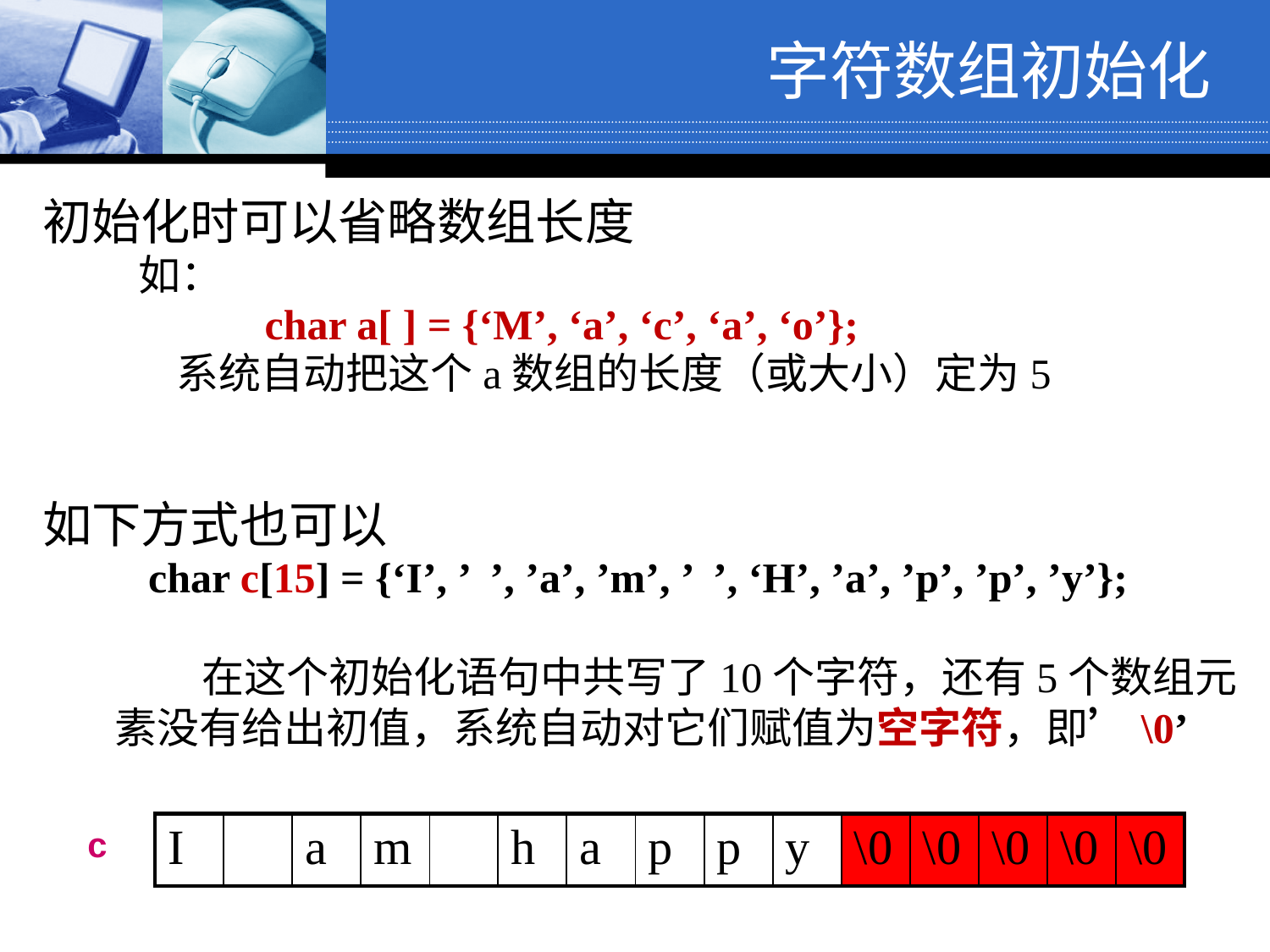

字符数组初始化
初始化时可以省略数组长度
         如：
                     char a[ ] = {‘M’, ‘a’, ‘c’, ‘a’, ‘o’};
             系统自动把这个a数组的长度（或大小）定为5

如下方式也可以
          char c[15] = {‘I’, ’  ’, ’a’, ’m’, ’  ’, ‘H’, ’a’, ’p’, ’p’, ’y’};

         在这个初始化语句中共写了10个字符，还有5个数组元素没有给出初值，系统自动对它们赋值为空字符，即’\0’
| I |  | a | m |  | h | a | p | p | y | \0 | \0 | \0 | \0 | \0 |
| --- | --- | --- | --- | --- | --- | --- | --- | --- | --- | --- | --- | --- | --- | --- |
c